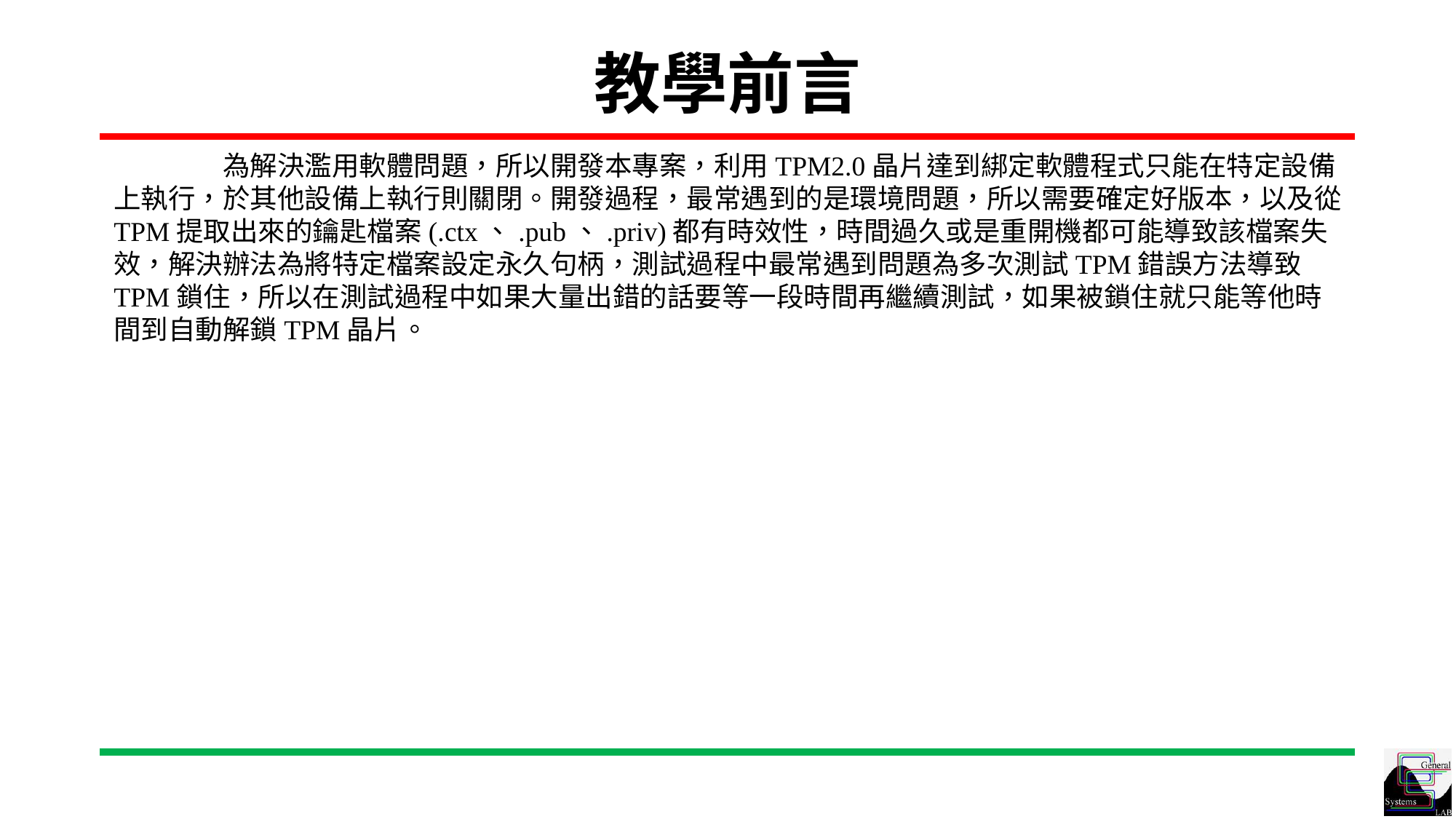

# 教學前言

	為解決濫用軟體問題，所以開發本專案，利用TPM2.0晶片達到綁定軟體程式只能在特定設備上執行，於其他設備上執行則關閉。開發過程，最常遇到的是環境問題，所以需要確定好版本，以及從TPM提取出來的鑰匙檔案(.ctx、.pub、.priv)都有時效性，時間過久或是重開機都可能導致該檔案失效，解決辦法為將特定檔案設定永久句柄，測試過程中最常遇到問題為多次測試TPM錯誤方法導致TPM鎖住，所以在測試過程中如果大量出錯的話要等一段時間再繼續測試，如果被鎖住就只能等他時間到自動解鎖TPM晶片。